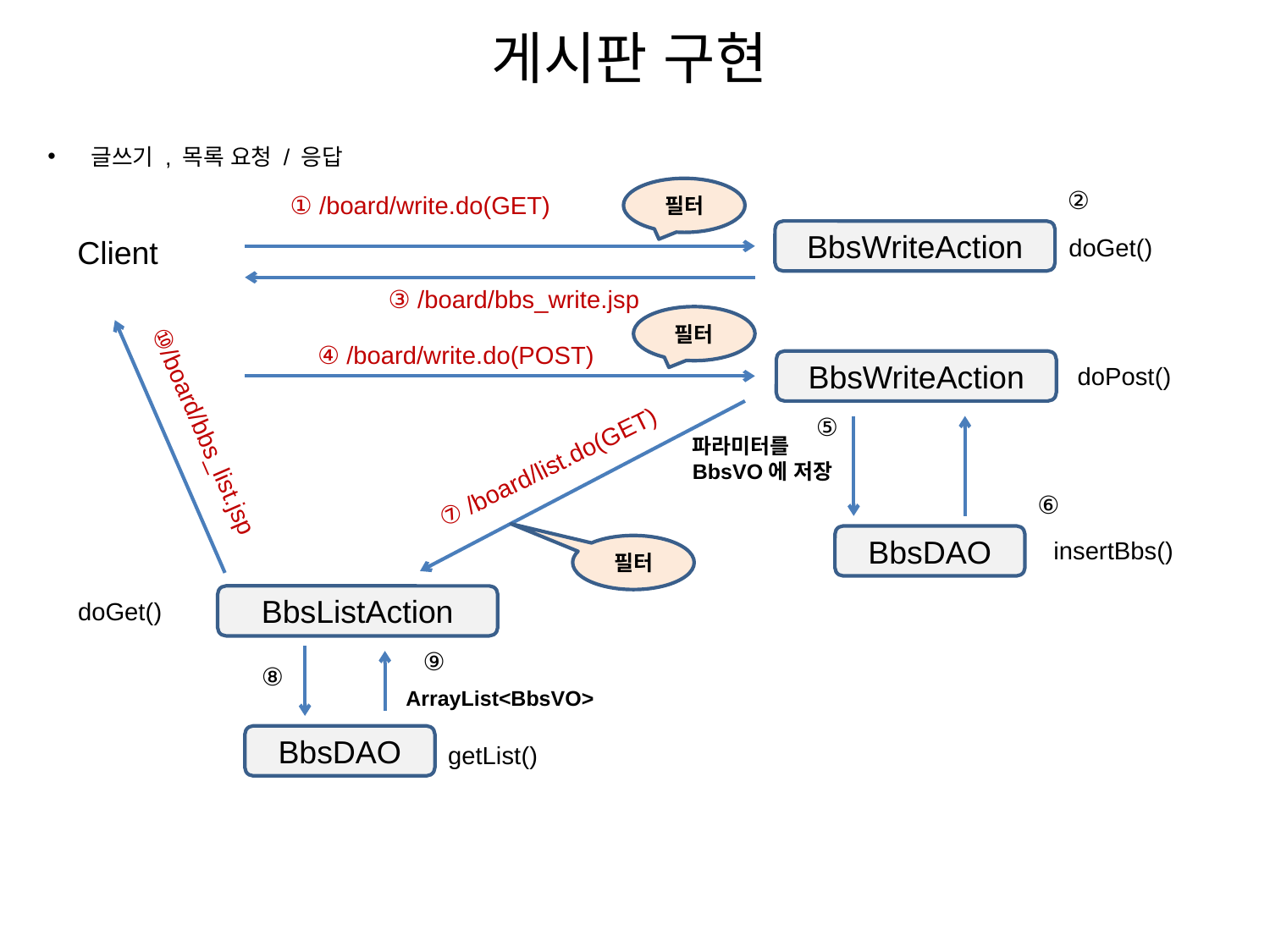

# 게시판 구현
글쓰기 , 목록 요청 / 응답
필터
②
① /board/write.do(GET)
BbsWriteAction
Client
doGet()
③ /board/bbs_write.jsp
필터
④ /board/write.do(POST)
BbsWriteAction
doPost()
⑤
⑩/board/bbs_list.jsp
파라미터를  BbsVO에 저장
⑦ /board/list.do(GET)
⑥
BbsDAO
insertBbs()
필터
BbsListAction
doGet()
⑨
⑧
ArrayList<BbsVO>
BbsDAO
getList()